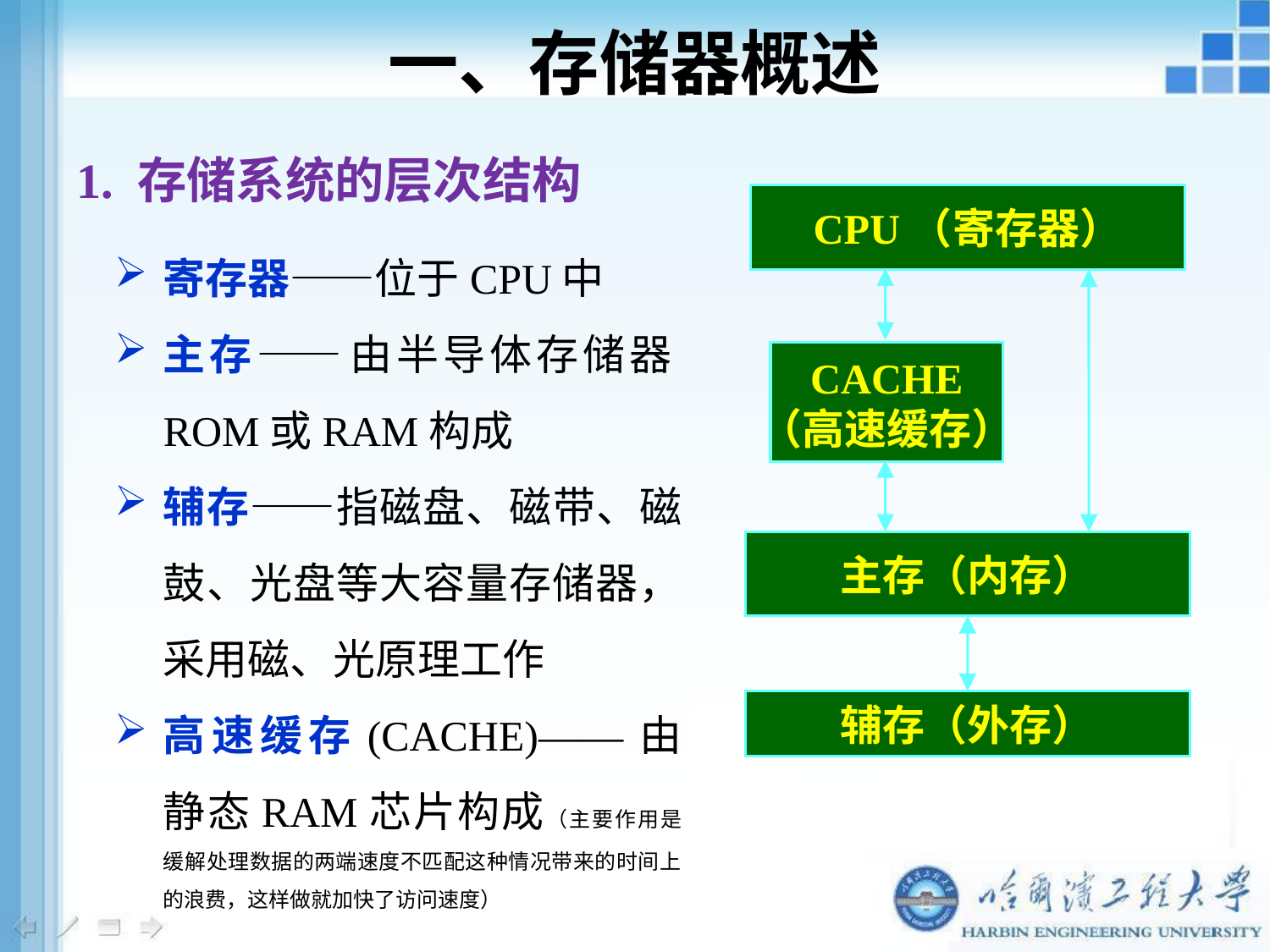

一、存储器概述
1. 存储系统的层次结构
寄存器——位于CPU中
主存——由半导体存储器ROM或RAM构成
辅存——指磁盘、磁带、磁鼓、光盘等大容量存储器，采用磁、光原理工作
高速缓存(CACHE)——由静态RAM芯片构成（主要作用是缓解处理数据的两端速度不匹配这种情况带来的时间上的浪费，这样做就加快了访问速度）
CPU（寄存器）

CACHE
（高速缓存）

主存（内存）

辅存（外存）